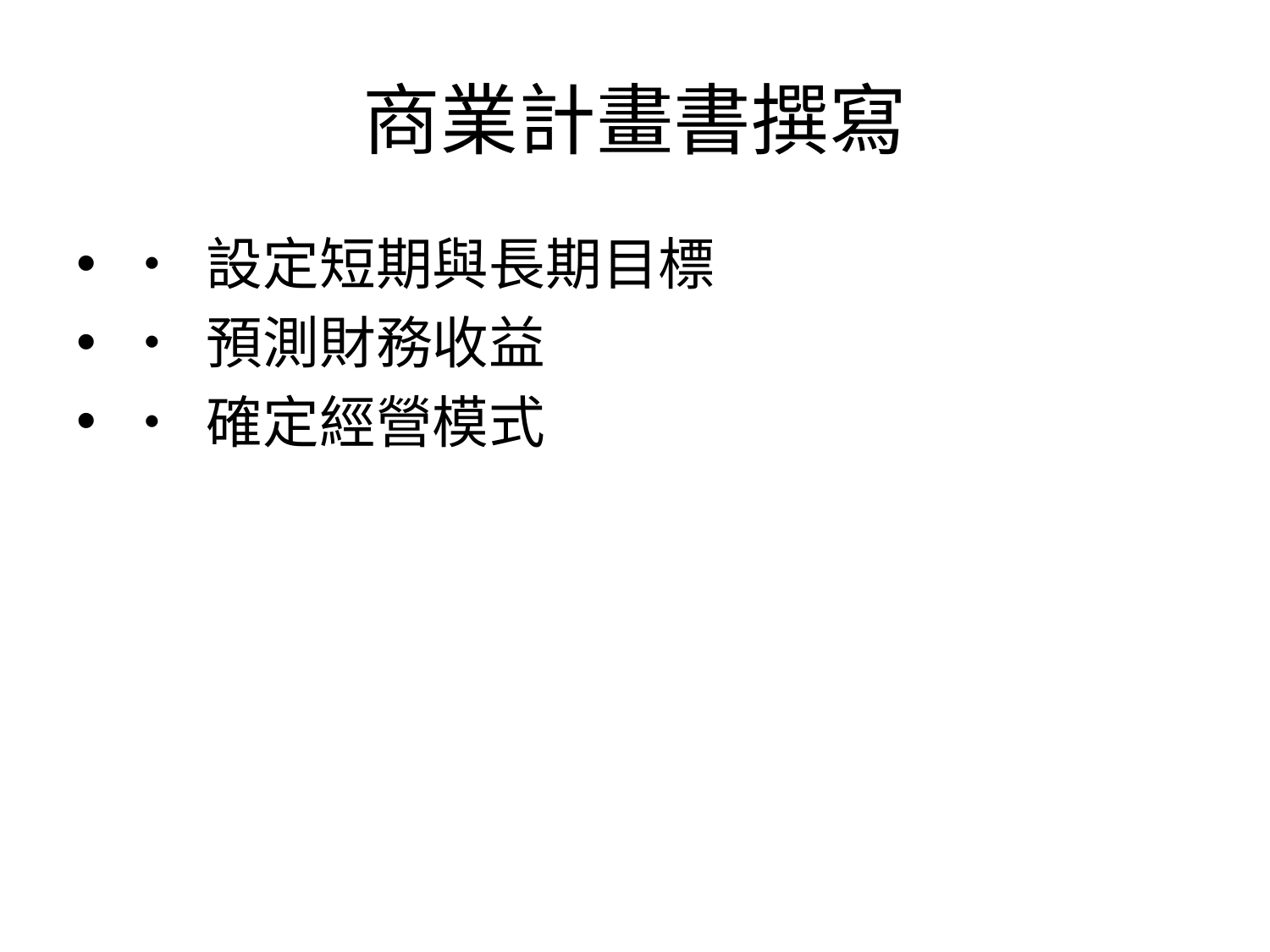

# 商業計畫書撰寫
• 設定短期與長期目標
• 預測財務收益
• 確定經營模式